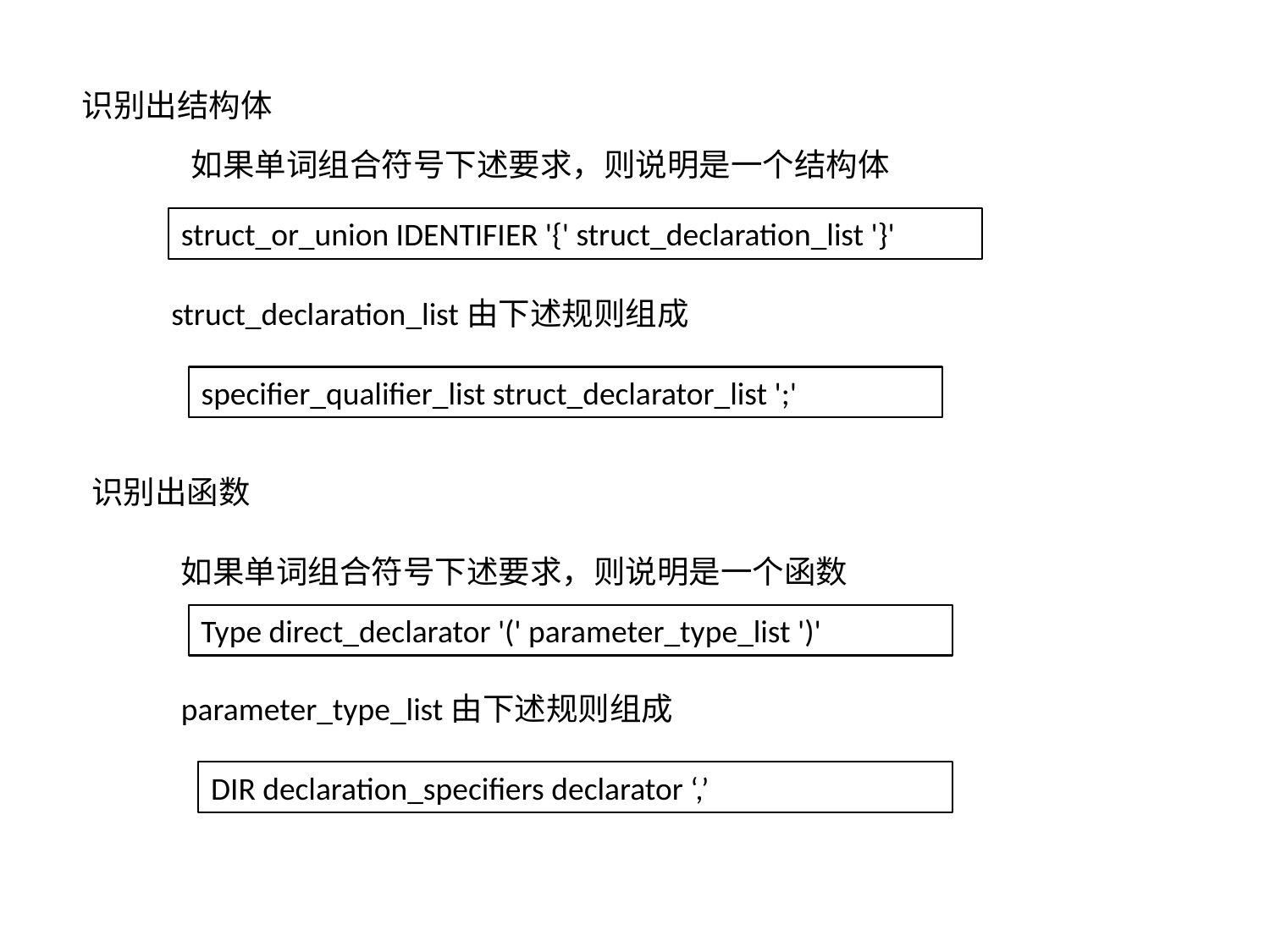

识别出结构体
如果单词组合符号下述要求，则说明是一个结构体
struct_or_union IDENTIFIER '{' struct_declaration_list '}'
struct_declaration_list由下述规则组成
specifier_qualifier_list struct_declarator_list ';'
识别出函数
如果单词组合符号下述要求，则说明是一个函数
Type direct_declarator '(' parameter_type_list ')'
parameter_type_list由下述规则组成
DIR declaration_specifiers declarator ‘,’